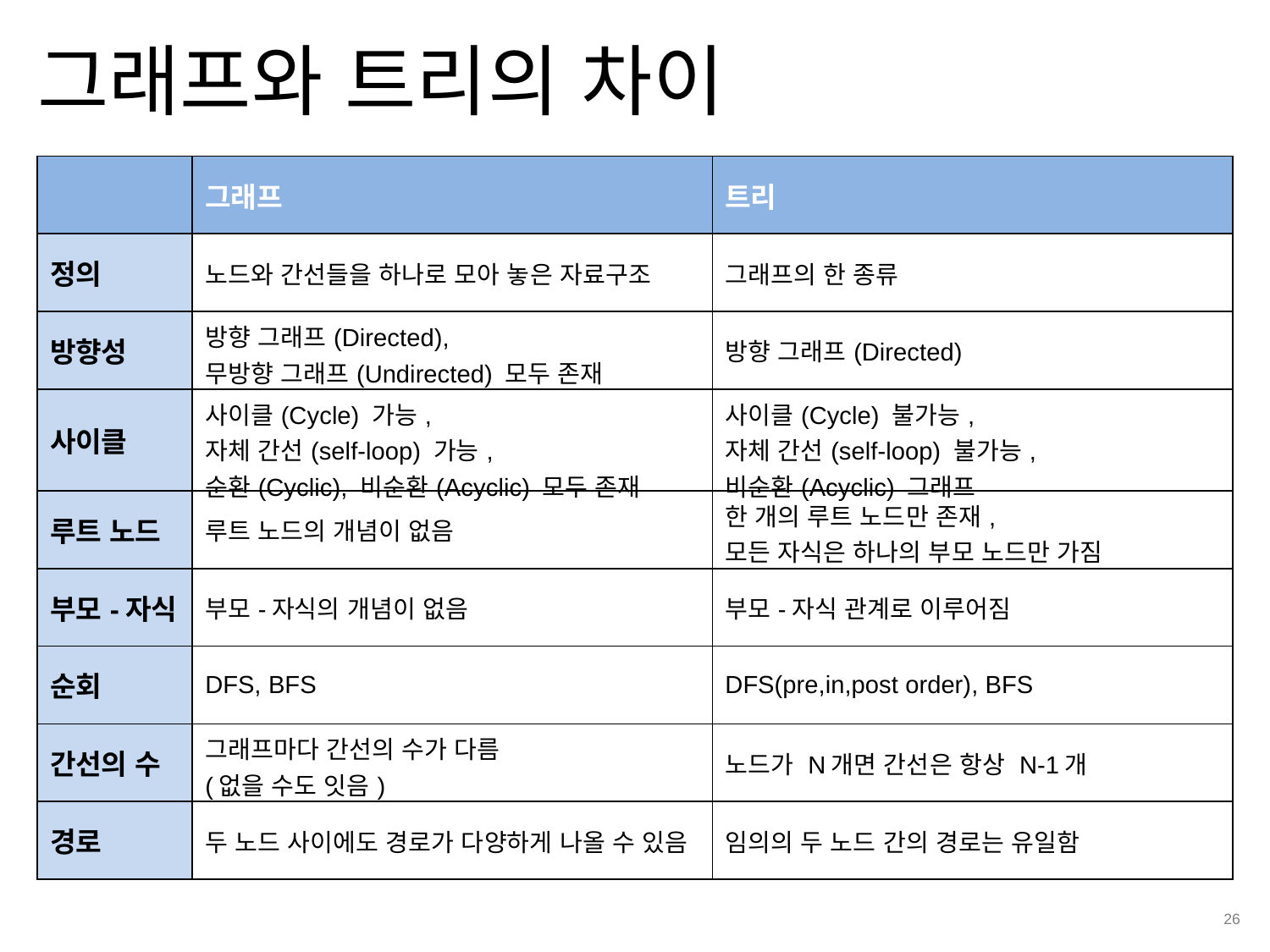

그래프와 트리의 차이
|  | 그래프 | 트리 |
| --- | --- | --- |
| 정의 | 노드와 간선들을 하나로 모아 놓은 자료구조 | 그래프의 한 종류 |
| 방향성 | 방향 그래프(Directed), 무방향 그래프(Undirected) 모두 존재 | 방향 그래프(Directed) |
| 사이클 | 사이클(Cycle) 가능, 자체 간선(self-loop) 가능, 순환(Cyclic), 비순환(Acyclic) 모두 존재 | 사이클(Cycle) 불가능, 자체 간선(self-loop) 불가능, 비순환(Acyclic) 그래프 |
| 루트 노드 | 루트 노드의 개념이 없음 | 한 개의 루트 노드만 존재, 모든 자식은 하나의 부모 노드만 가짐 |
| 부모-자식 | 부모-자식의 개념이 없음 | 부모-자식 관계로 이루어짐 |
| 순회 | DFS, BFS | DFS(pre,in,post order), BFS |
| 간선의 수 | 그래프마다 간선의 수가 다름 (없을 수도 잇음) | 노드가 N개면 간선은 항상 N-1개 |
| 경로 | 두 노드 사이에도 경로가 다양하게 나올 수 있음 | 임의의 두 노드 간의 경로는 유일함 |